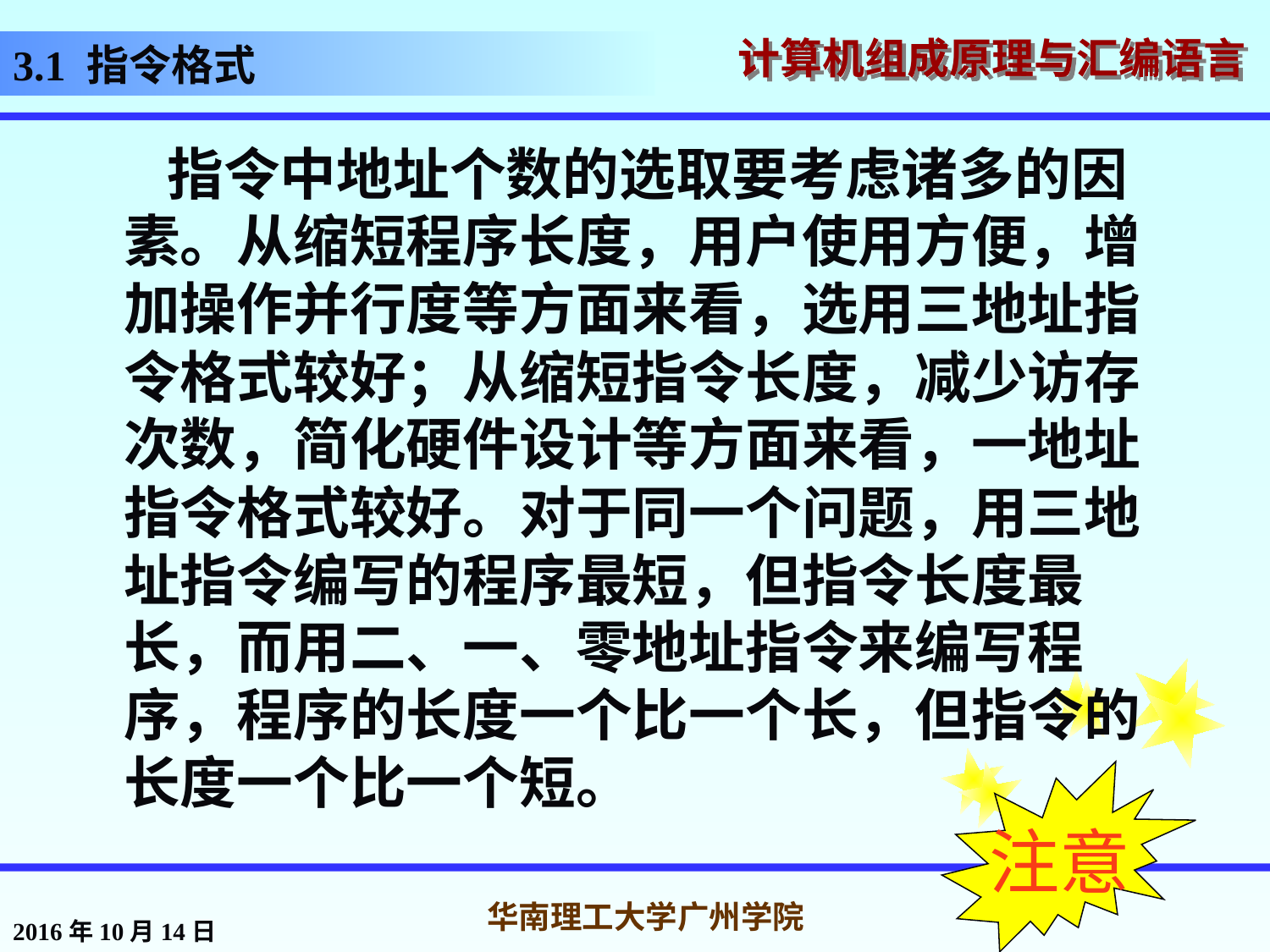

3.1 指令格式
      指令中地址个数的选取要考虑诸多的因素。从缩短程序长度，用户使用方便，增加操作并行度等方面来看，选用三地址指令格式较好；从缩短指令长度，减少访存次数，简化硬件设计等方面来看，一地址指令格式较好。对于同一个问题，用三地址指令编写的程序最短，但指令长度最长，而用二、一、零地址指令来编写程序，程序的长度一个比一个长，但指令的长度一个比一个短。
注意
2016年10月14日
华南理工大学广州学院